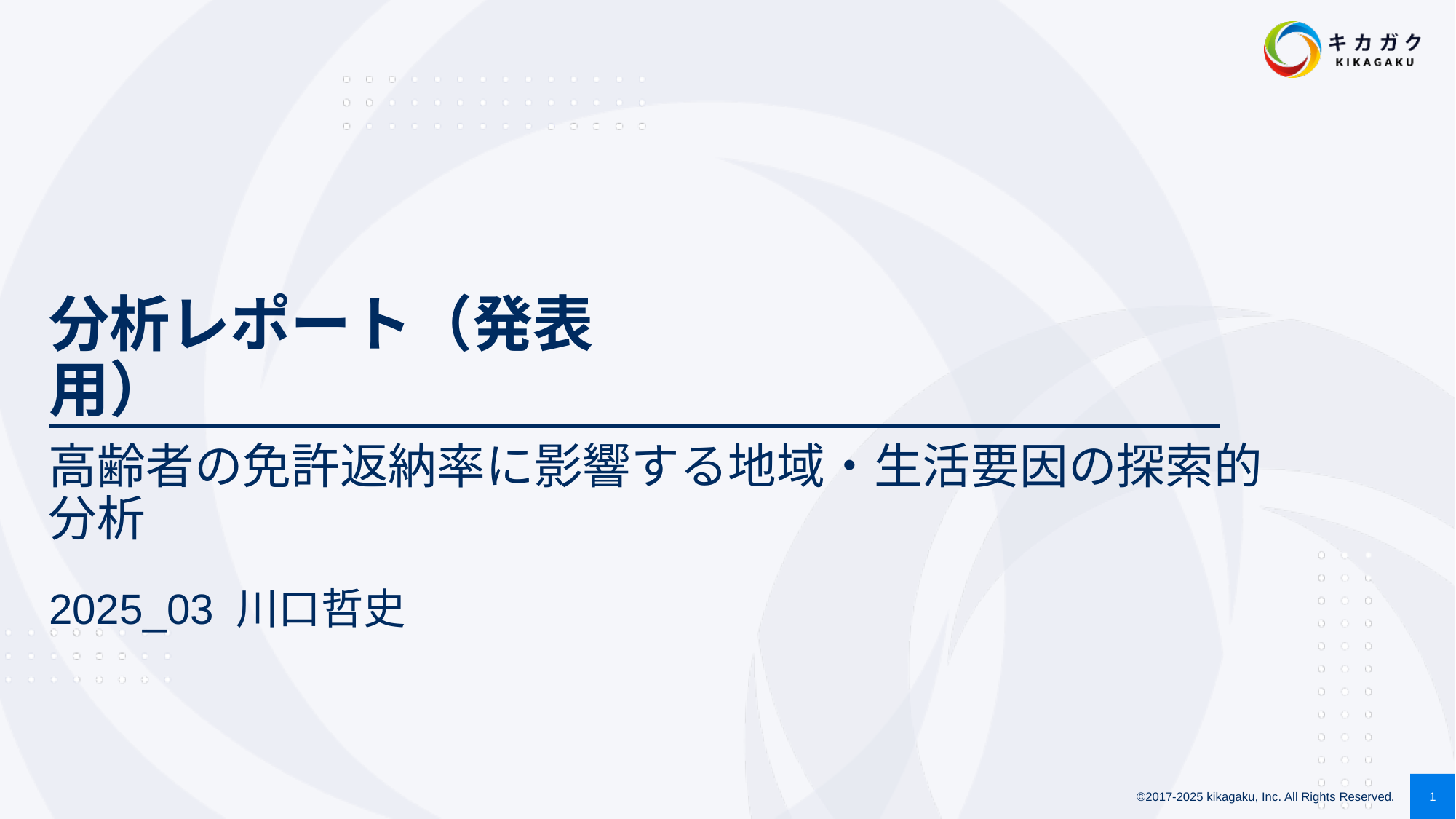

# 分析レポート（発表用）
高齢者の免許返納率に影響する地域・生活要因の探索的分析
2025_03 川口哲史